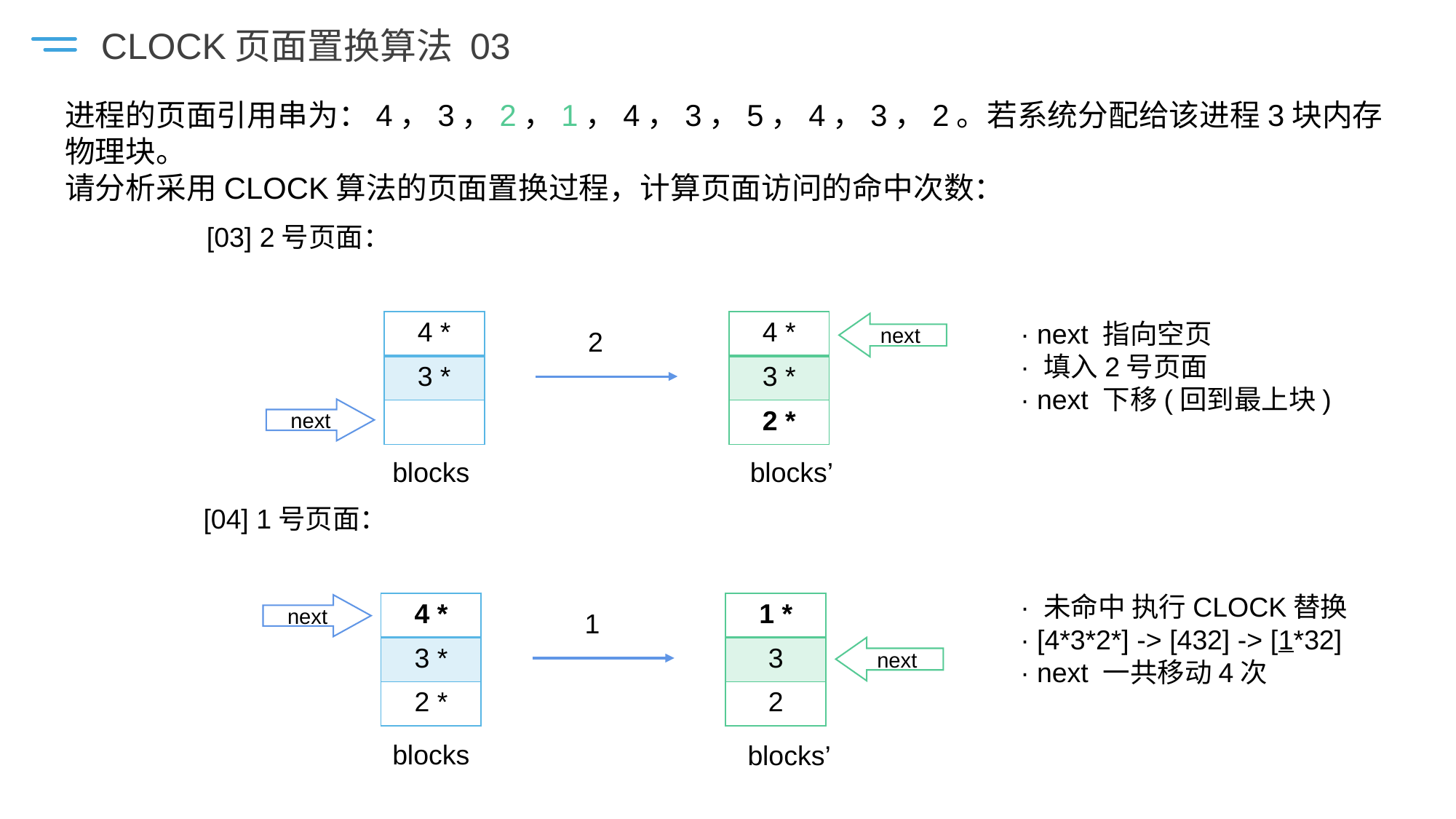

CLOCK页面置换算法 03
进程的页面引用串为：4，3，2，1，4，3，5，4，3，2。若系统分配给该进程3块内存物理块。
请分析采用CLOCK算法的页面置换过程，计算页面访问的命中次数：

[03] 2号页面：
· next 指向空页
· 填入2号页面
· next 下移(回到最上块)
| 4 \* |
| --- |
| 3 \* |
|  |
| 4 \* |
| --- |
| 3 \* |
| 2 \* |
next
2
next
blocks’
blocks
[04] 1号页面：

· 未命中 执行CLOCK替换
· [4*3*2*] -> [432] -> [1*32]
· next 一共移动4次
| 4 \* |
| --- |
| 3 \* |
| 2 \* |
| 1 \* |
| --- |
| 3 |
| 2 |
next
1
next
blocks
blocks’